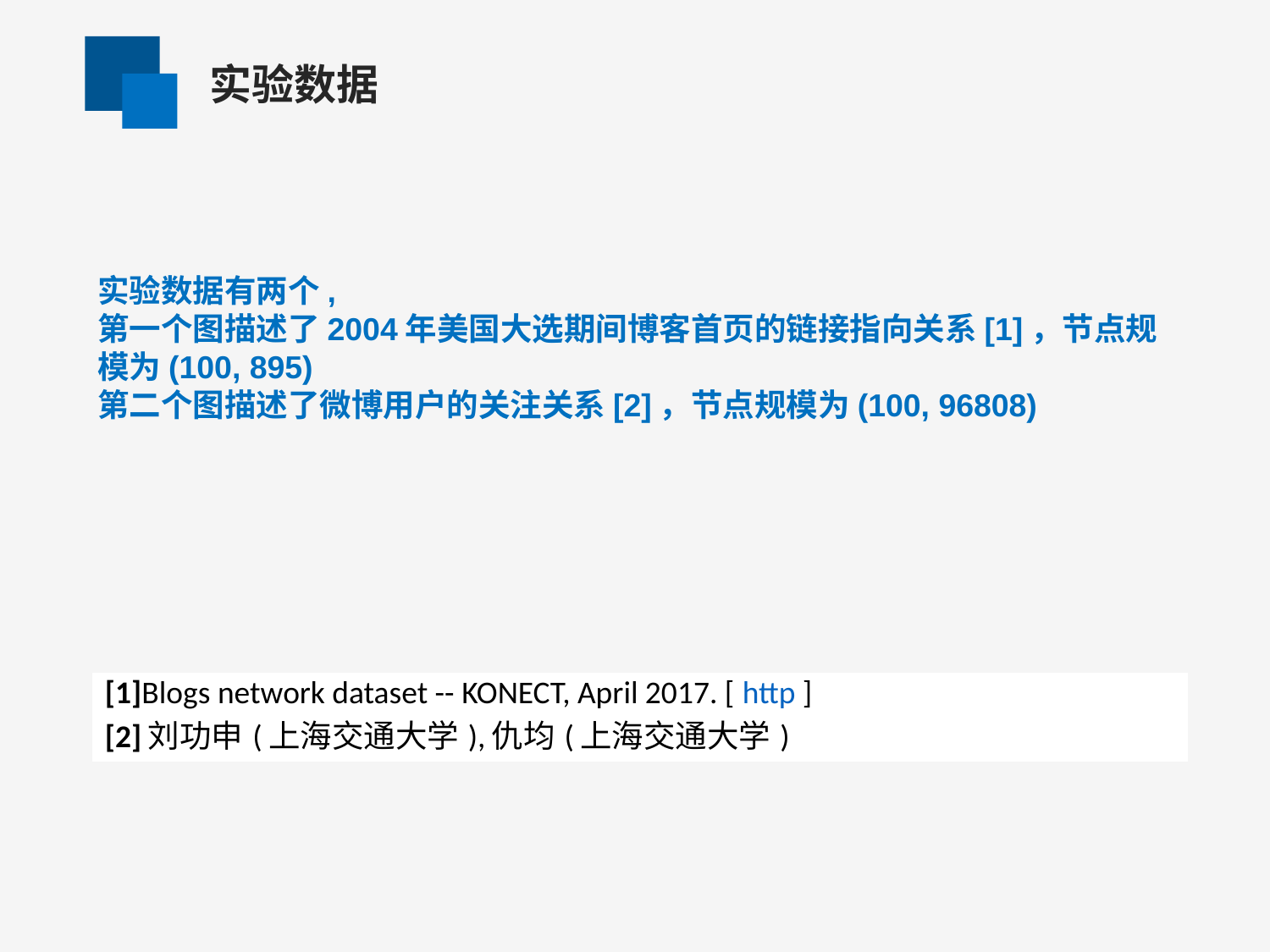

实验数据
实验数据有两个,
第一个图描述了2004年美国大选期间博客首页的链接指向关系[1]，节点规模为(100, 895)
第二个图描述了微博用户的关注关系[2]，节点规模为(100, 96808)
| [1]Blogs network dataset -- KONECT, April 2017. [ http ] [2]刘功申(上海交通大学),仇均(上海交通大学) |
| --- |